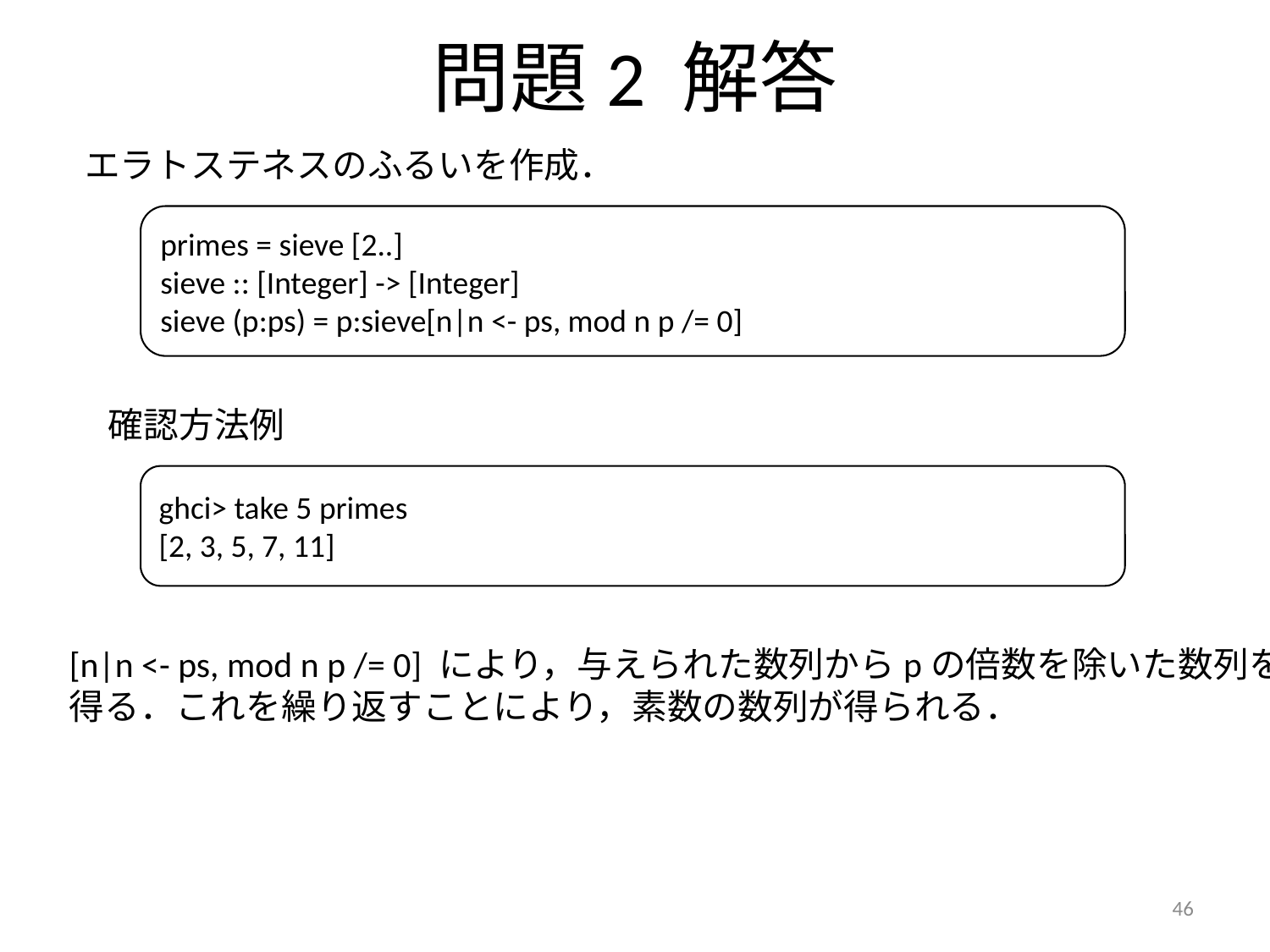

# 問題2 解答
エラトステネスのふるいを作成．
primes = sieve [2..]
sieve :: [Integer] -> [Integer]
sieve (p:ps) = p:sieve[n|n <- ps, mod n p /= 0]
確認方法例
ghci> take 5 primes
[2, 3, 5, 7, 11]
[n|n <- ps, mod n p /= 0] により，与えられた数列からpの倍数を除いた数列を
得る．これを繰り返すことにより，素数の数列が得られる．
46